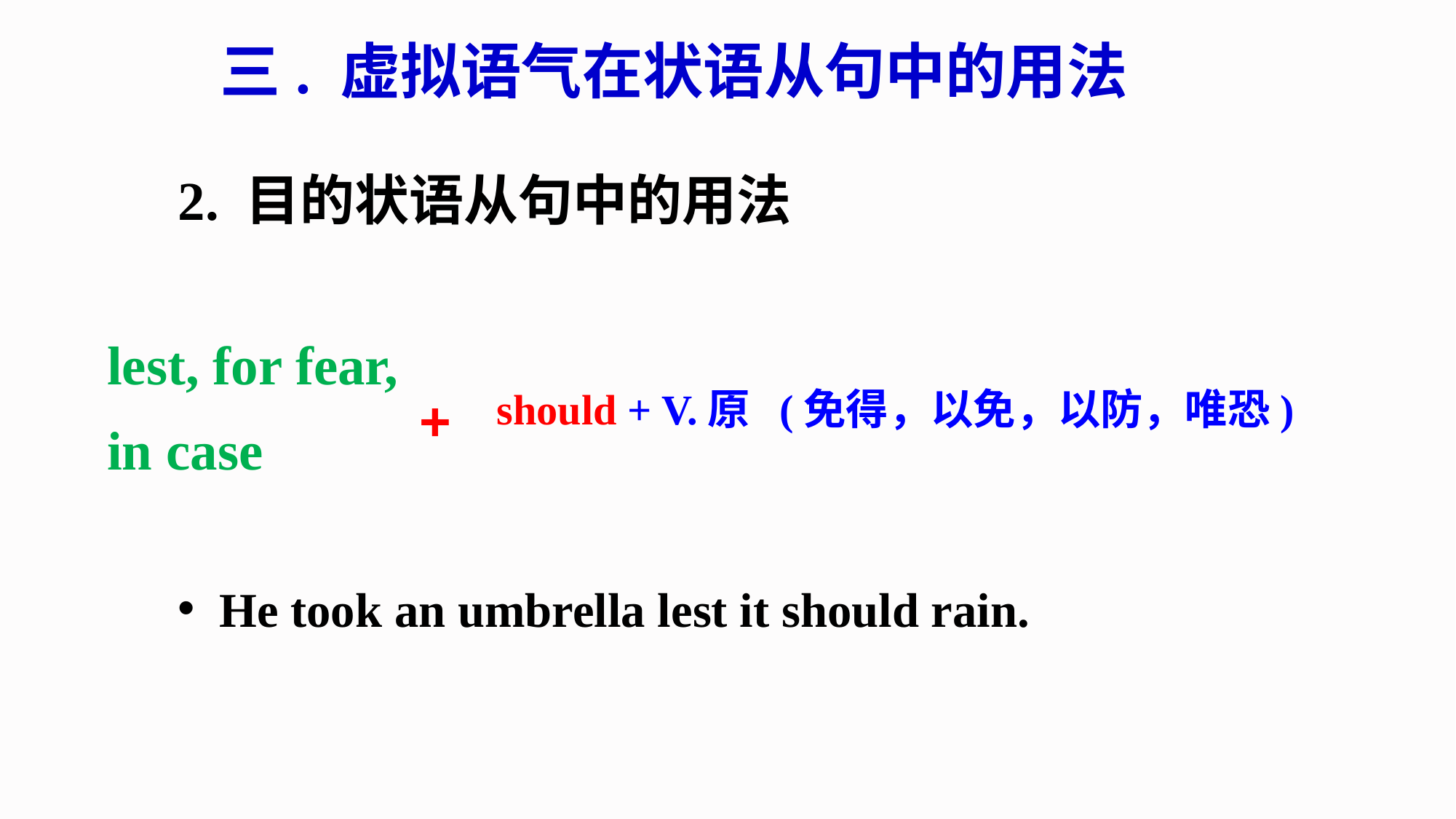

三. 虚拟语气在状语从句中的用法
2. 目的状语从句中的用法
lest, for fear, in case
should + V.原  (免得，以免，以防，唯恐)

+
He took an umbrella lest it should rain.